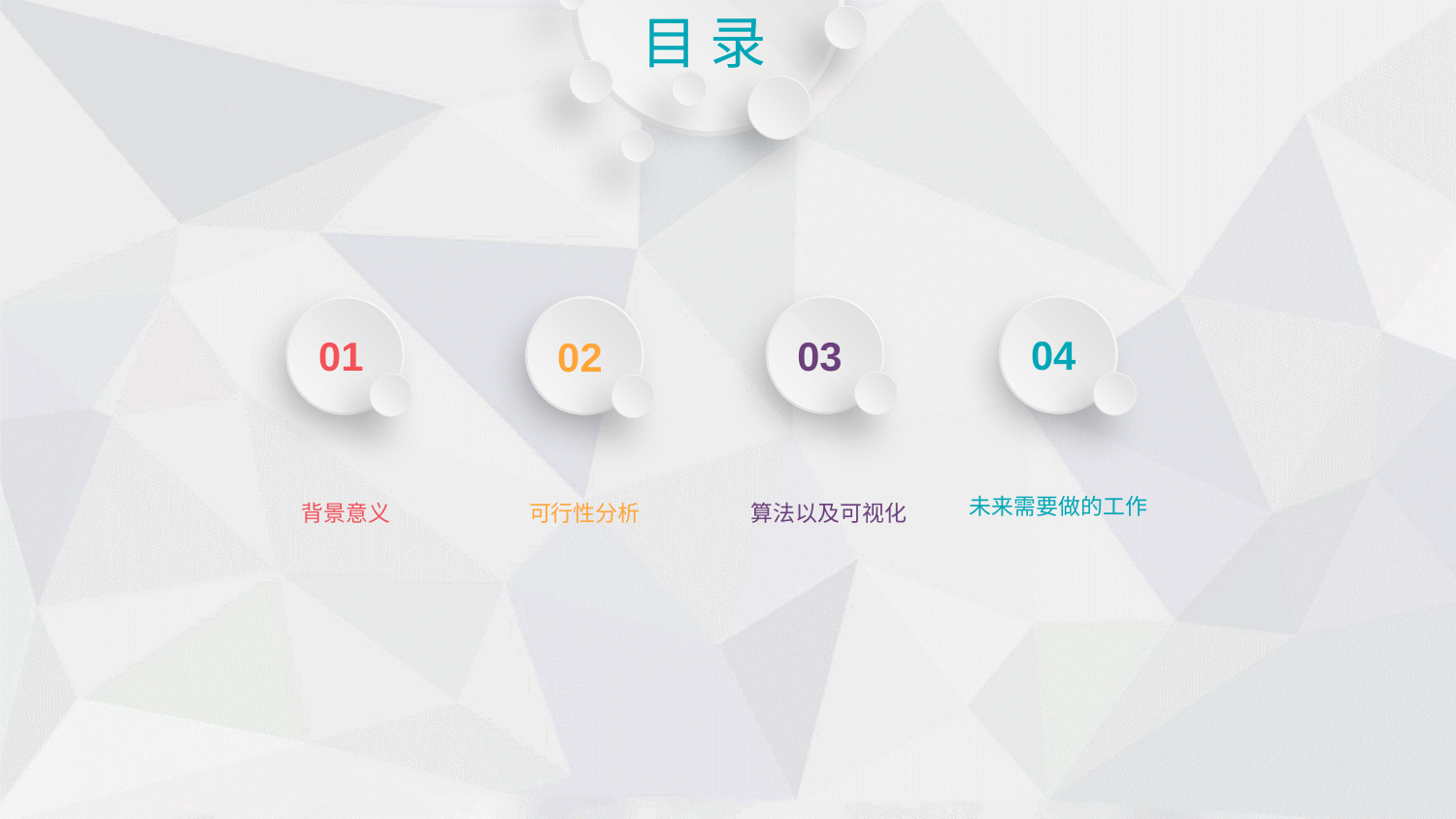

目 录

03

04

01

02

未来需要做的工作

可行性分析

背景意义

算法以及可视化